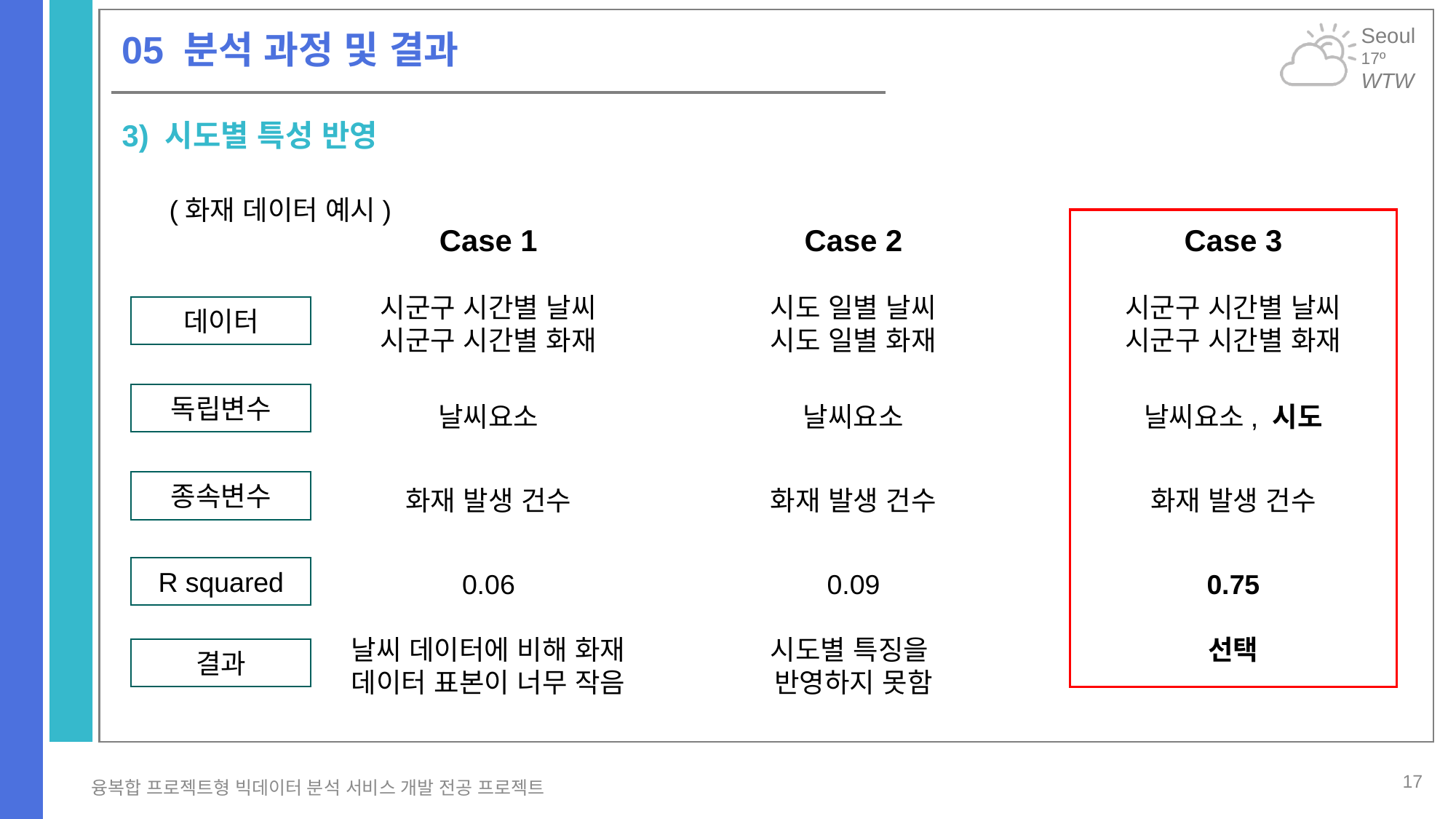

# 05 분석 과정 및 결과
3) 시도별 특성 반영
(화재 데이터 예시)

Case 1

시군구 시간별 날씨
시군구 시간별 화재

날씨요소

화재 발생 건수

0.06

날씨 데이터에 비해 화재 데이터 표본이 너무 작음
Case 2

시도 일별 날씨
시도 일별 화재

날씨요소

화재 발생 건수

0.09

시도별 특징을
반영하지 못함
Case 3

시군구 시간별 날씨
시군구 시간별 화재

날씨요소, 시도

화재 발생 건수

0.75

선택
데이터
독립변수
종속변수
R squared
결과
17
융복합 프로젝트형 빅데이터 분석 서비스 개발 전공 프로젝트